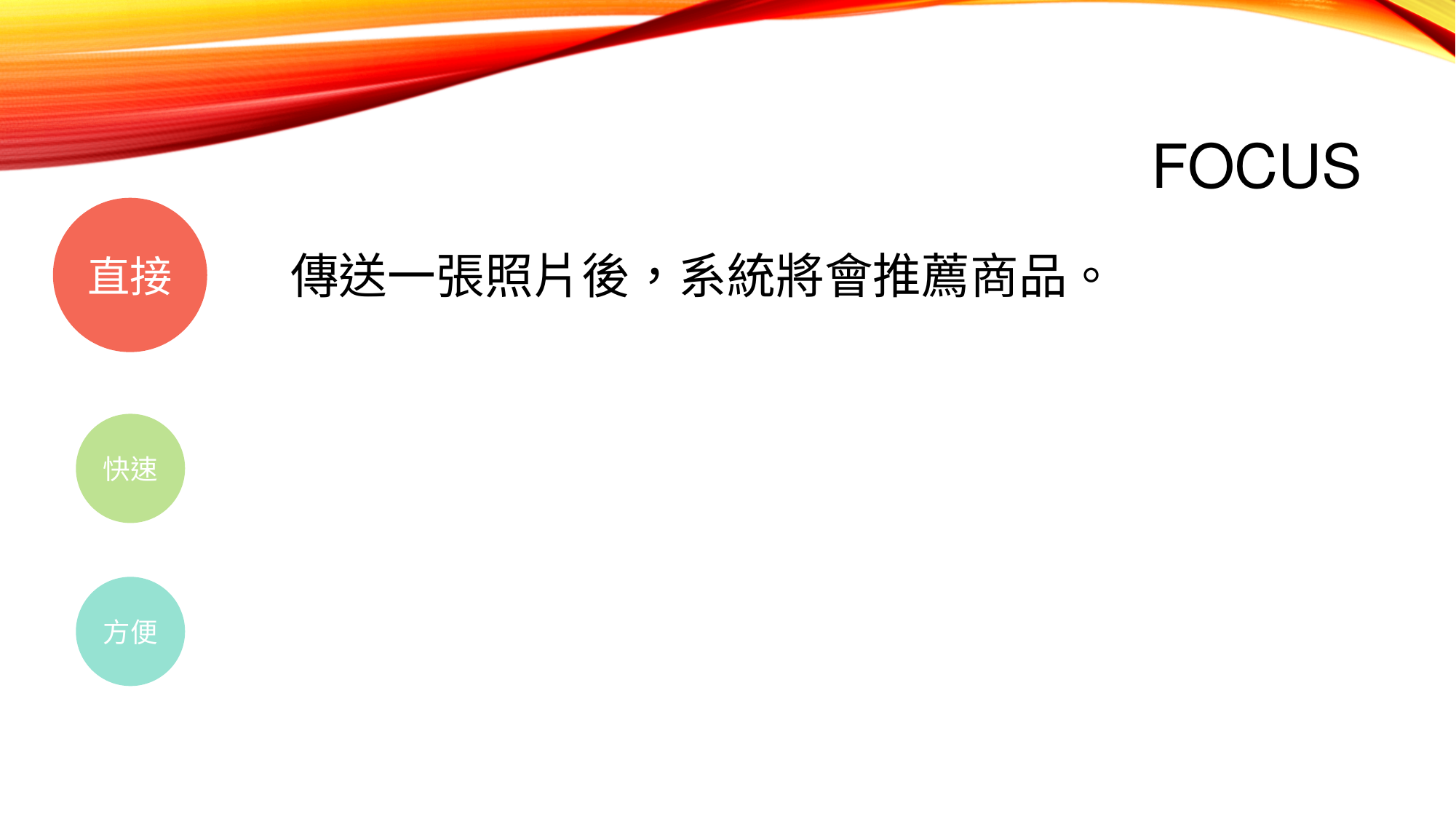

# focus

直接
傳送一張照片後，系統將會推薦商品。
快速
縮短尋找商品時間。
方便